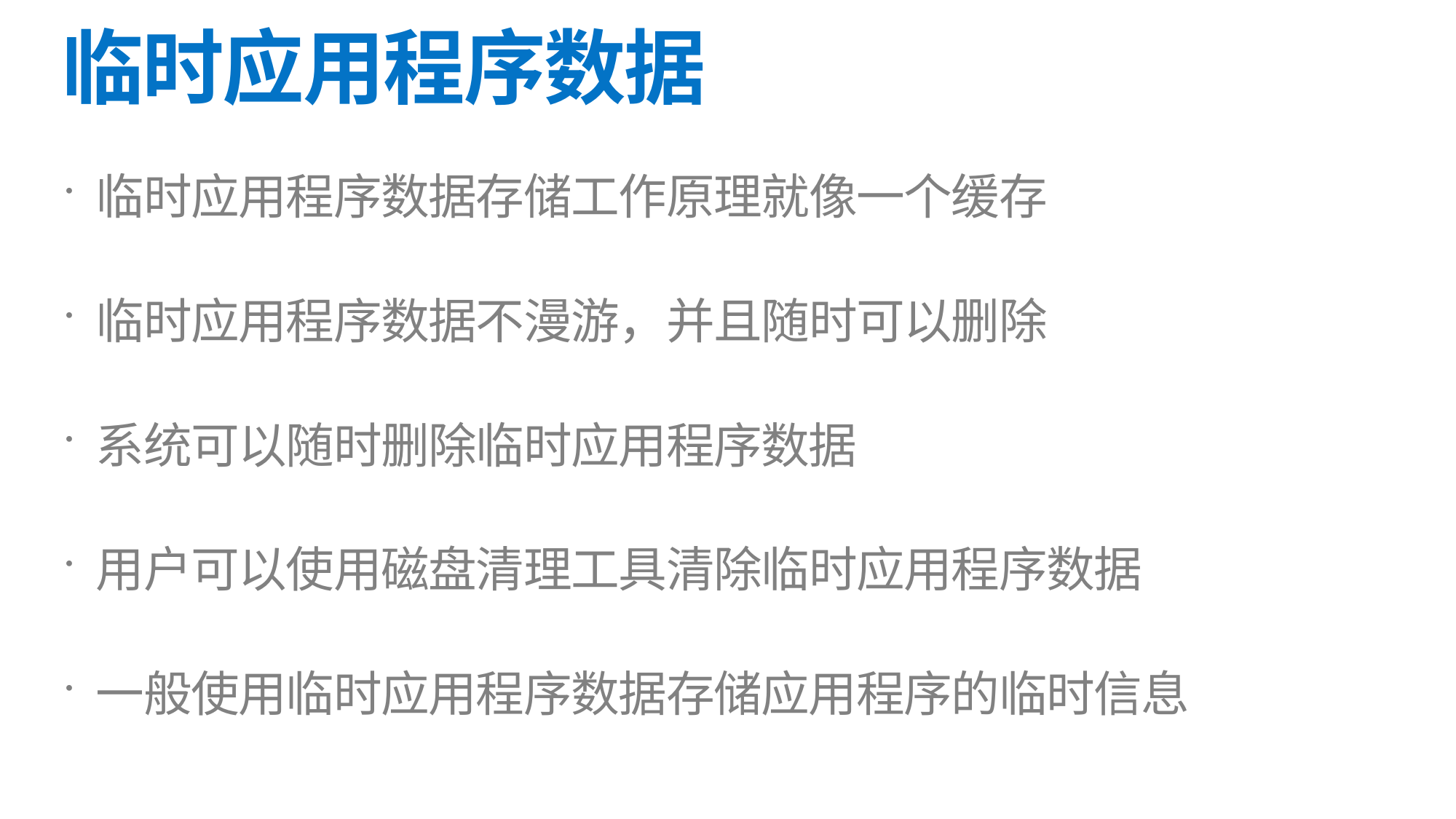

# 临时应用程序数据
临时应用程序数据存储工作原理就像一个缓存

临时应用程序数据不漫游，并且随时可以删除

系统可以随时删除临时应用程序数据

用户可以使用磁盘清理工具清除临时应用程序数据

一般使用临时应用程序数据存储应用程序的临时信息